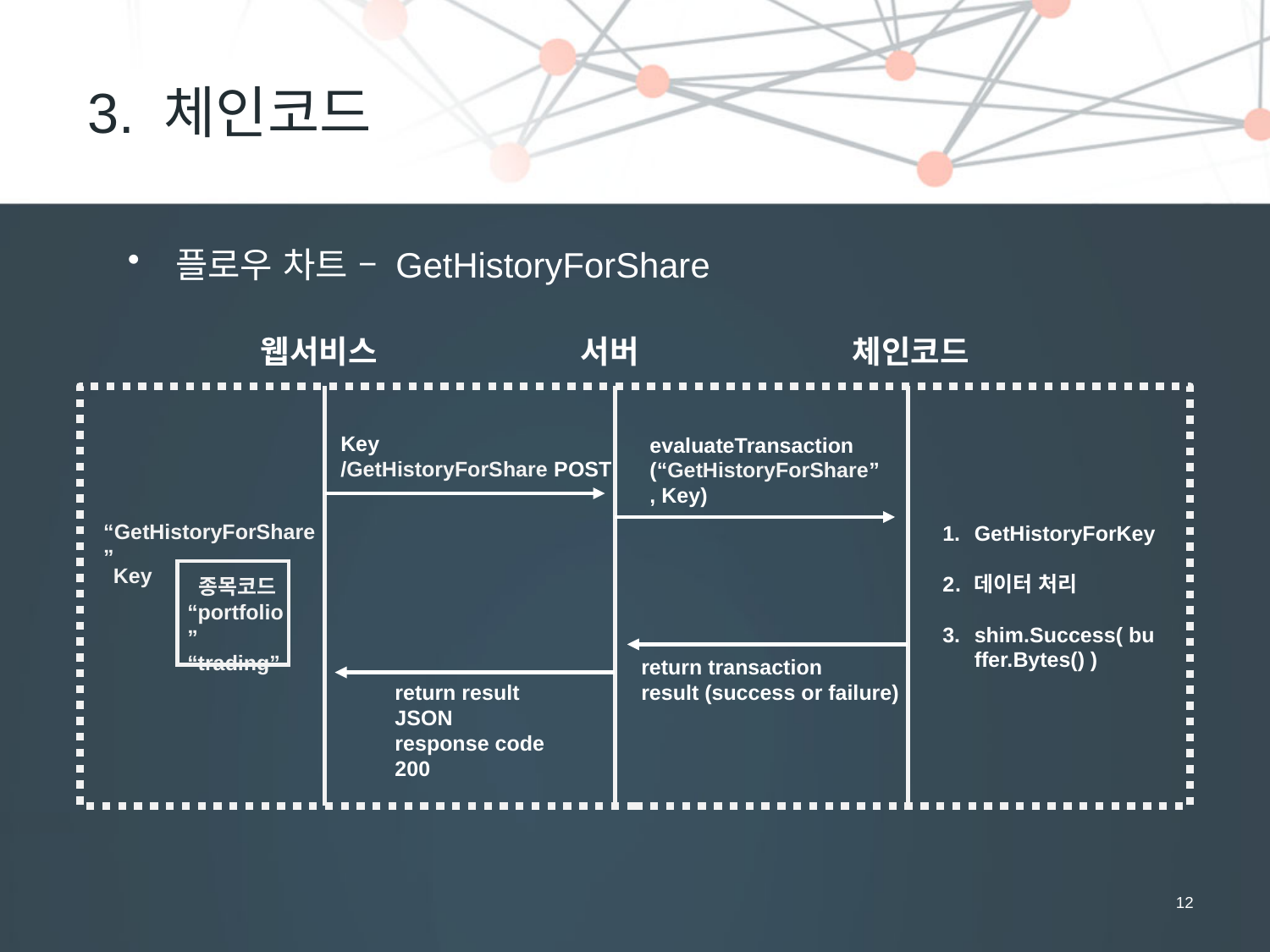

# 3. 체인코드
플로우 차트 – GetHistoryForShare
서버
체인코드
웹서비스

Key
/GetHistoryForShare POST
evaluateTransaction
(“GetHistoryForShare”, Key)
“GetHistoryForShare”
GetHistoryForKey

데이터 처리

shim.Success( buffer.Bytes() )
Key

 종목코드
“portfolio”
“trading”
return transaction
result (success or failure)
return result
JSON
response code
200
12